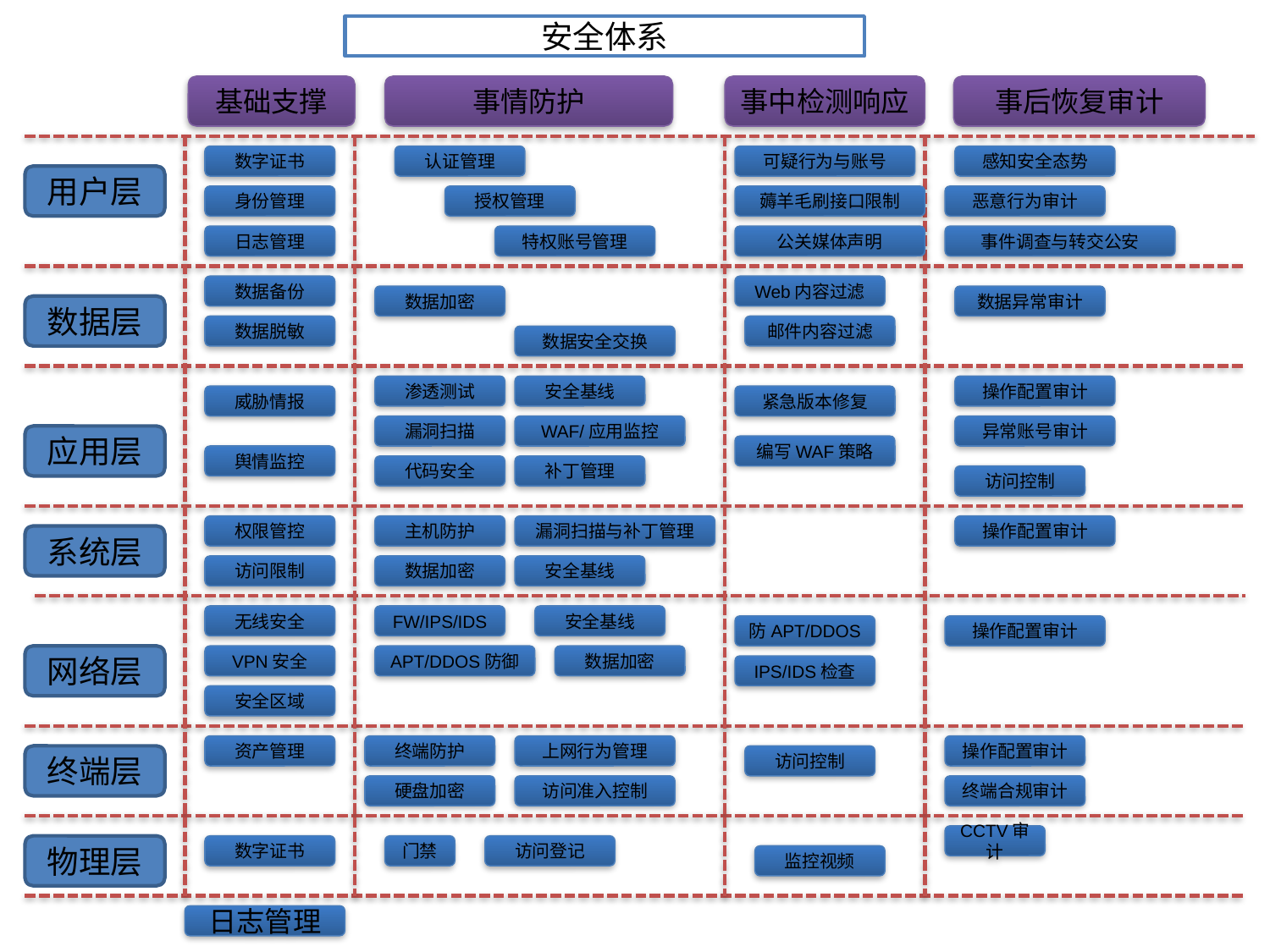

# 安全体系
基础支撑
事情防护
事中检测响应
事后恢复审计
数字证书
认证管理
可疑行为与账号
感知安全态势
用户层
身份管理
授权管理
薅羊毛刷接口限制
恶意行为审计
日志管理
特权账号管理
公关媒体声明
事件调查与转交公安
数据备份
Web内容过滤
数据加密
数据异常审计
数据层
数据脱敏
邮件内容过滤
数据安全交换
渗透测试
安全基线
操作配置审计
威胁情报
紧急版本修复
漏洞扫描
WAF/应用监控
异常账号审计
应用层
编写WAF策略
舆情监控
代码安全
补丁管理
访问控制
权限管控
主机防护
漏洞扫描与补丁管理
操作配置审计
系统层
访问限制
数据加密
安全基线
无线安全
FW/IPS/IDS
安全基线
防APT/DDOS
操作配置审计
VPN安全
APT/DDOS防御
数据加密
网络层
IPS/IDS检查
安全区域
资产管理
终端防护
上网行为管理
操作配置审计
访问控制
终端层
硬盘加密
访问准入控制
终端合规审计
CCTV审计
数字证书
门禁
访问登记
物理层
监控视频
日志管理